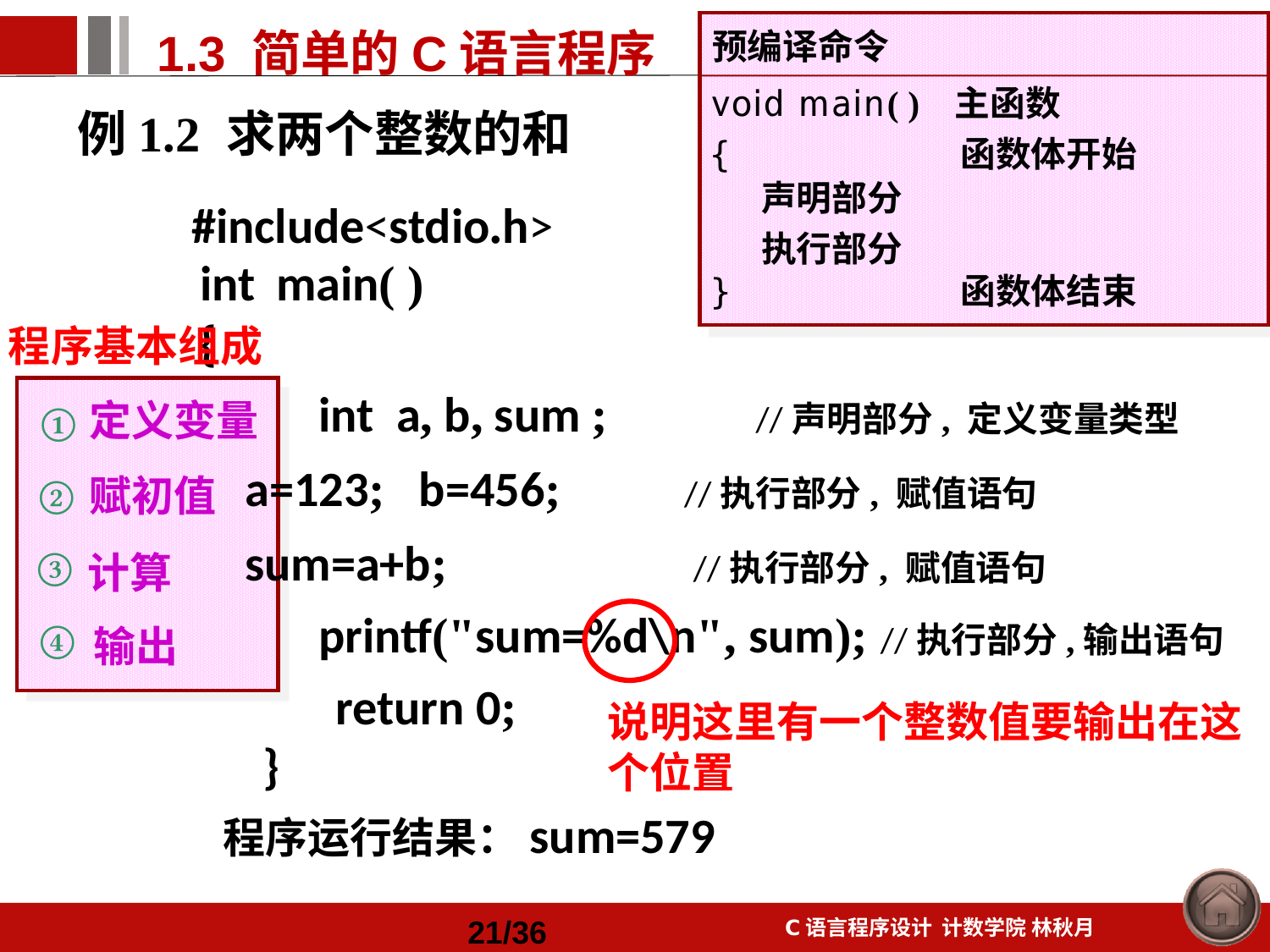

函数体
包括变量说明部分
语句执行部分
预编译命令
void  main( )   主函数
{                     函数体开始
声明部分
执行部分
}                     函数体结束

 ——示例
 例1.2 求两个整数的和
               #include<stdio.h>
             int  main( )
             {
		        int  a, b, sum ;            //声明部分, 定义变量类型
                 a=123;   b=456;          //执行部分, 赋值语句
                 sum=a+b;                    //执行部分, 赋值语句
		        printf("sum=%d\n", sum); //执行部分,输出语句
		            return 0;
		   }
              程序运行结果：sum=579
程序基本组成

定义变量
①
②
赋初值
③
计算

④
输出
说明这里有一个整数值要输出在这个位置